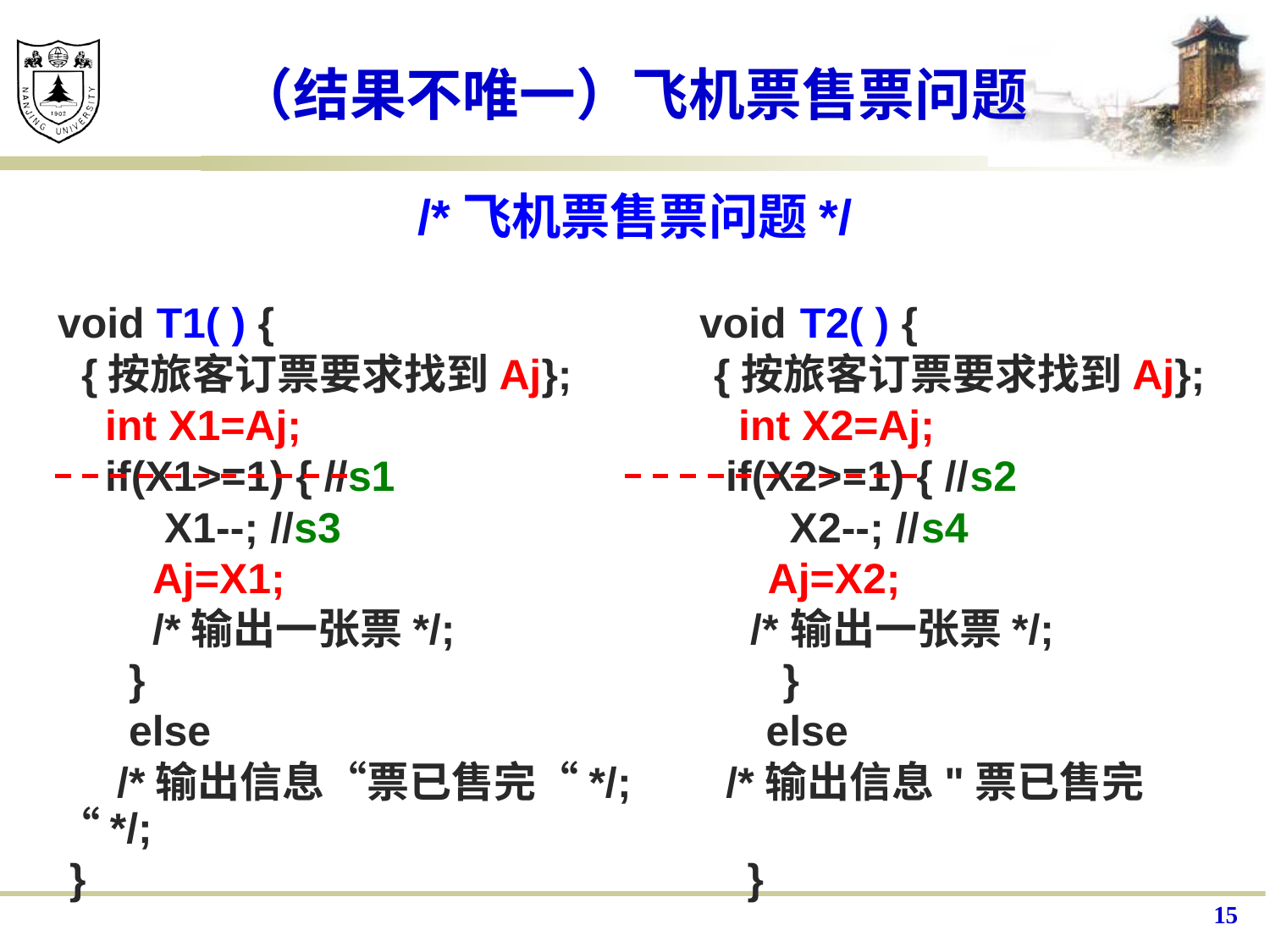

# （结果不唯一）飞机票售票问题
/*飞机票售票问题*/

void T1( ) {                                    void T2( ) {
  {按旅客订票要求找到Aj};            {按旅客订票要求找到Aj};
    int X1=Aj;                                     int X2=Aj;
    if(X1>=1) { //s1                            if(X2>=1) { //s2
         X1--; //s3                                      X2--; //s4
        Aj=X1;                                         Aj=X2;
        /*输出一张票*/;                         /*输出一张票*/;
      }                                                      }
      else                                               else
     /*输出信息“票已售完“*/;        /*输出信息"票已售完“*/;
 }                                                        }
15